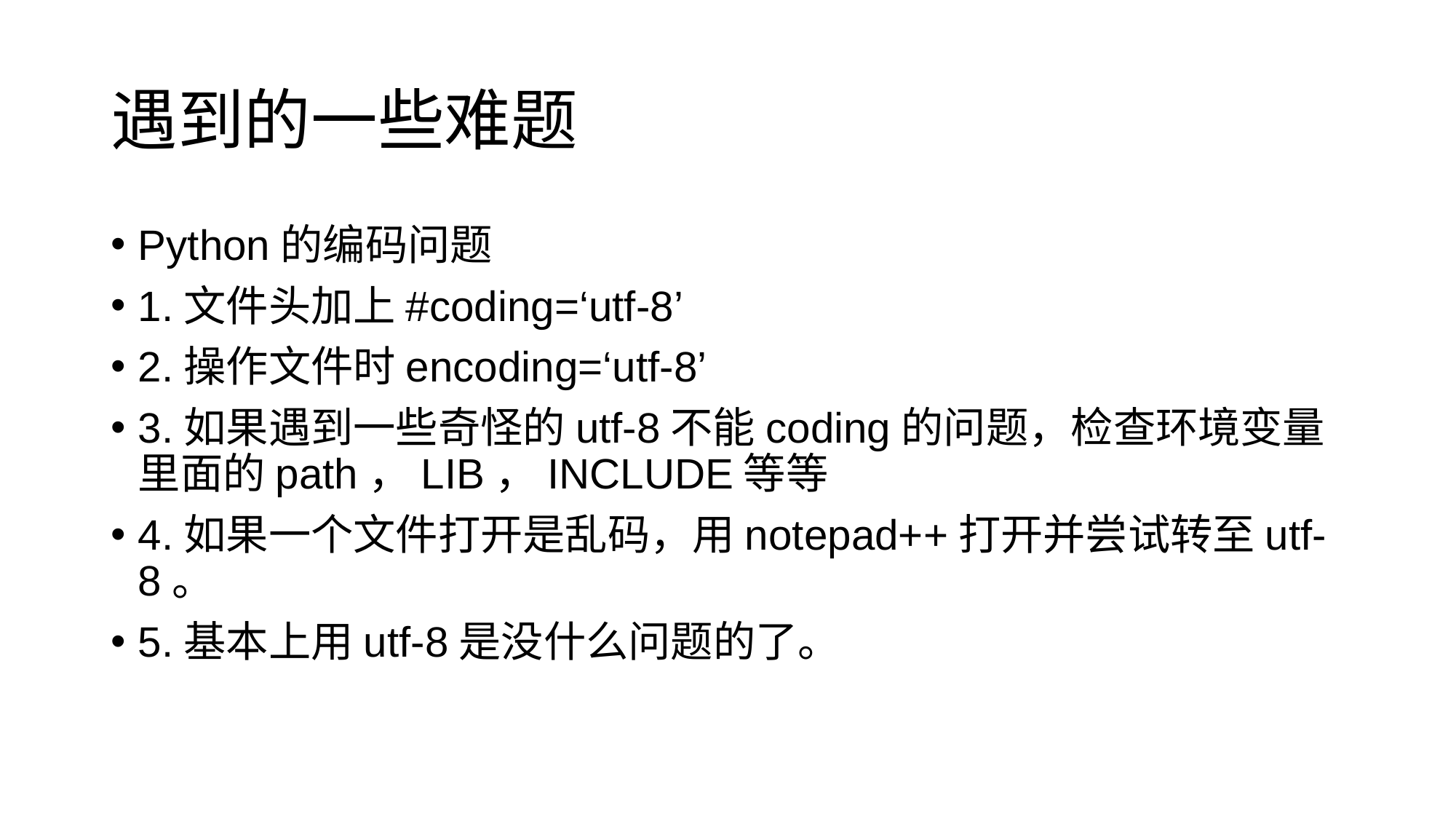

# 遇到的一些难题
Python的编码问题
1.文件头加上#coding=‘utf-8’
2.操作文件时encoding=‘utf-8’
3.如果遇到一些奇怪的utf-8不能coding的问题，检查环境变量里面的path，LIB，INCLUDE等等
4.如果一个文件打开是乱码，用notepad++打开并尝试转至utf-8。
5.基本上用utf-8是没什么问题的了。